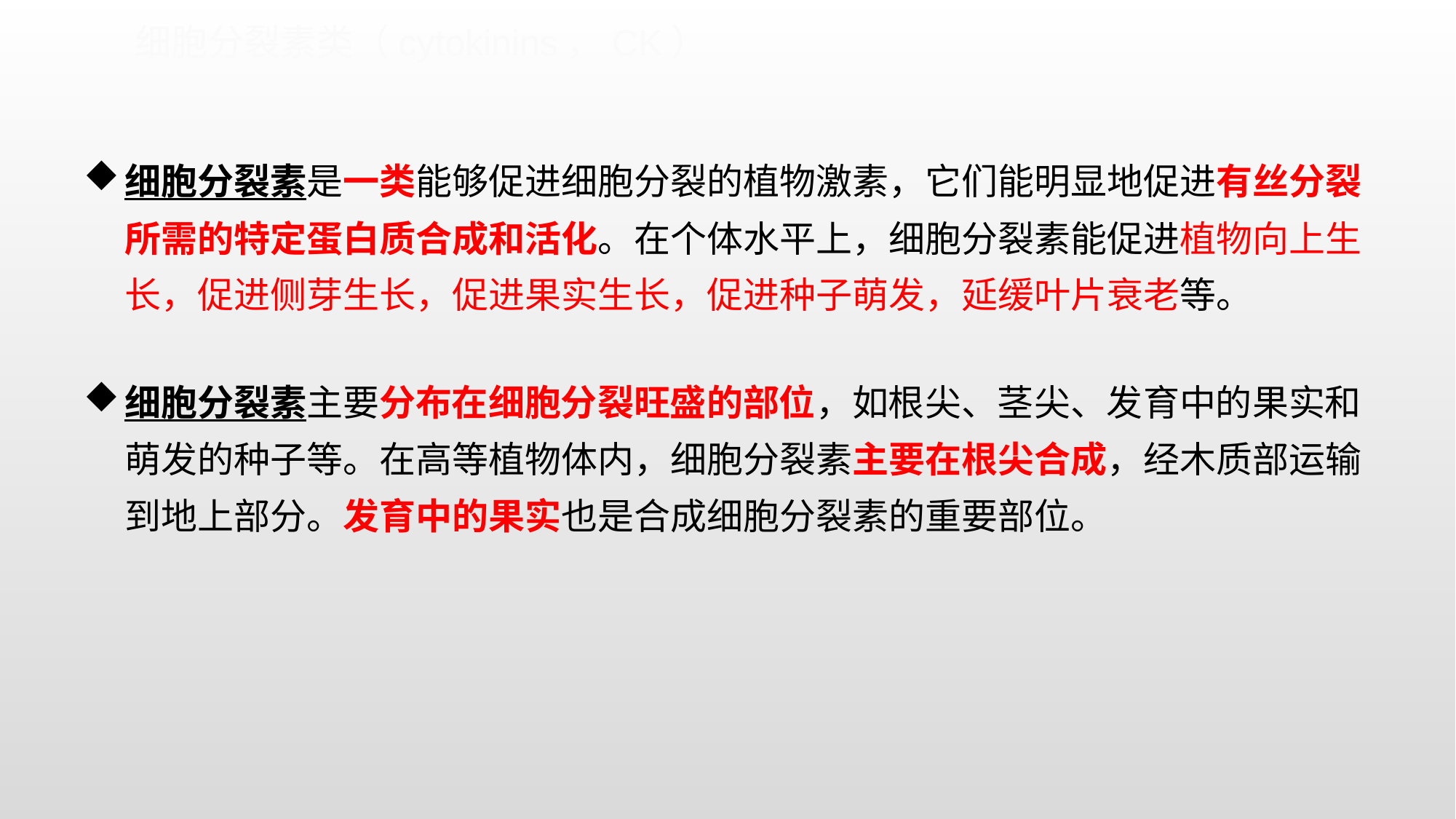

细胞分裂素类（cytokinins，CK）
细胞分裂素是一类能够促进细胞分裂的植物激素，它们能明显地促进有丝分裂所需的特定蛋白质合成和活化。在个体水平上，细胞分裂素能促进植物向上生长，促进侧芽生长，促进果实生长，促进种子萌发，延缓叶片衰老等。
细胞分裂素主要分布在细胞分裂旺盛的部位，如根尖、茎尖、发育中的果实和萌发的种子等。在高等植物体内，细胞分裂素主要在根尖合成，经木质部运输到地上部分。发育中的果实也是合成细胞分裂素的重要部位。